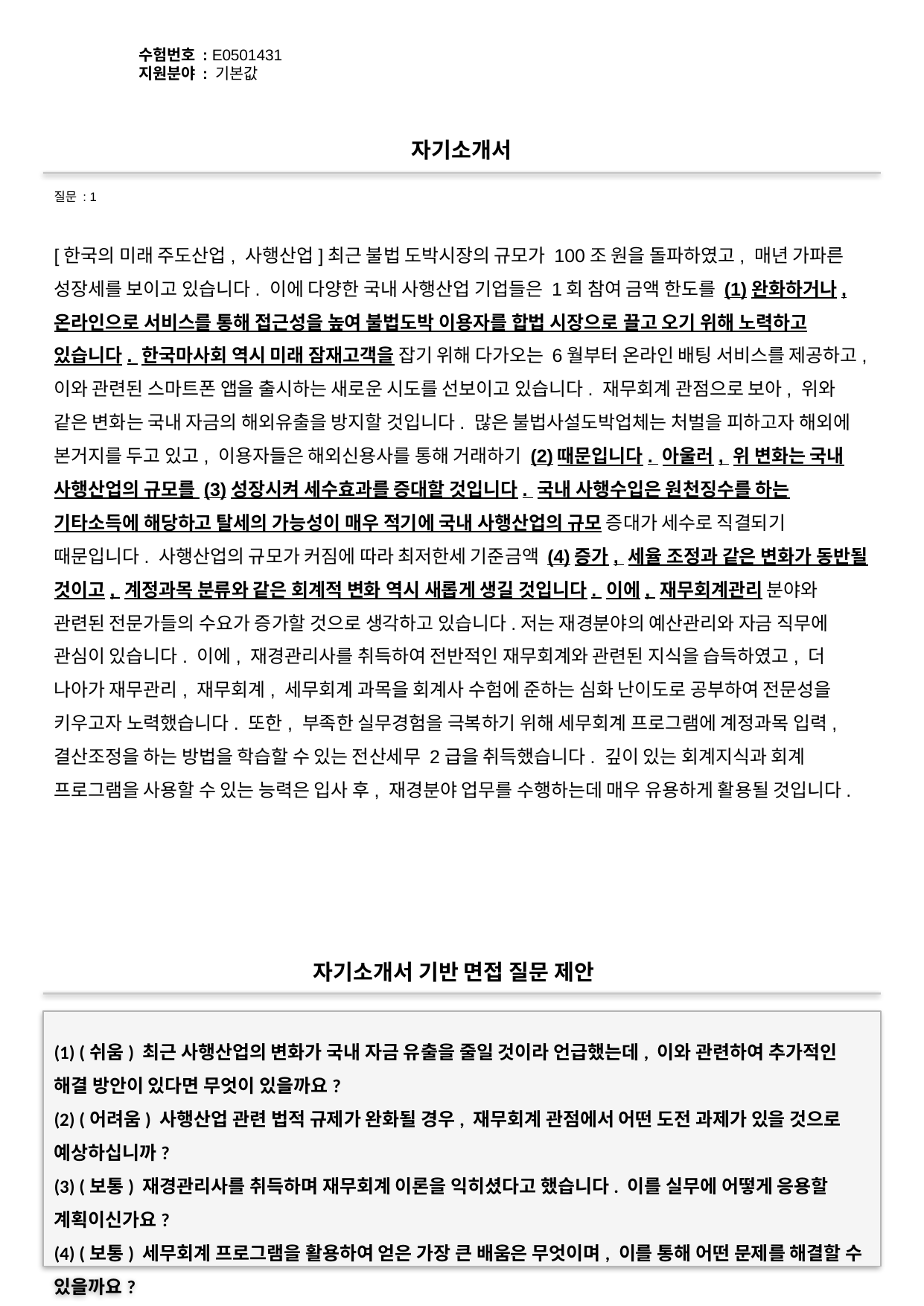

수험번호 : E0501431
지원분야 : 기본값
#

자기소개서

질문 : 1

[한국의 미래 주도산업, 사행산업]최근 불법 도박시장의 규모가 100조 원을 돌파하였고, 매년 가파른 성장세를 보이고 있습니다. 이에 다양한 국내 사행산업 기업들은 1회 참여 금액 한도를 (1)완화하거나, 온라인으로 서비스를 통해 접근성을 높여 불법도박 이용자를 합법 시장으로 끌고 오기 위해 노력하고 있습니다. 한국마사회 역시 미래 잠재고객을 잡기 위해 다가오는 6월부터 온라인 배팅 서비스를 제공하고, 이와 관련된 스마트폰 앱을 출시하는 새로운 시도를 선보이고 있습니다. 재무회계 관점으로 보아, 위와 같은 변화는 국내 자금의 해외유출을 방지할 것입니다. 많은 불법사설도박업체는 처벌을 피하고자 해외에 본거지를 두고 있고, 이용자들은 해외신용사를 통해 거래하기 (2)때문입니다. 아울러, 위 변화는 국내 사행산업의 규모를 (3)성장시켜 세수효과를 증대할 것입니다. 국내 사행수입은 원천징수를 하는 기타소득에 해당하고 탈세의 가능성이 매우 적기에 국내 사행산업의 규모 증대가 세수로 직결되기 때문입니다. 사행산업의 규모가 커짐에 따라 최저한세 기준금액 (4)증가, 세율 조정과 같은 변화가 동반될 것이고, 계정과목 분류와 같은 회계적 변화 역시 새롭게 생길 것입니다. 이에, 재무회계관리 분야와 관련된 전문가들의 수요가 증가할 것으로 생각하고 있습니다.저는 재경분야의 예산관리와 자금 직무에 관심이 있습니다. 이에, 재경관리사를 취득하여 전반적인 재무회계와 관련된 지식을 습득하였고, 더 나아가 재무관리, 재무회계, 세무회계 과목을 회계사 수험에 준하는 심화 난이도로 공부하여 전문성을 키우고자 노력했습니다. 또한, 부족한 실무경험을 극복하기 위해 세무회계 프로그램에 계정과목 입력, 결산조정을 하는 방법을 학습할 수 있는 전산세무 2급을 취득했습니다. 깊이 있는 회계지식과 회계 프로그램을 사용할 수 있는 능력은 입사 후, 재경분야 업무를 수행하는데 매우 유용하게 활용될 것입니다.

자기소개서 기반 면접 질문 제안

(1) (쉬움) 최근 사행산업의 변화가 국내 자금 유출을 줄일 것이라 언급했는데, 이와 관련하여 추가적인 해결 방안이 있다면 무엇이 있을까요?
(2) (어려움) 사행산업 관련 법적 규제가 완화될 경우, 재무회계 관점에서 어떤 도전 과제가 있을 것으로 예상하십니까?
(3) (보통) 재경관리사를 취득하며 재무회계 이론을 익히셨다고 했습니다. 이를 실무에 어떻게 응용할 계획이신가요?
(4) (보통) 세무회계 프로그램을 활용하여 얻은 가장 큰 배움은 무엇이며, 이를 통해 어떤 문제를 해결할 수 있을까요?